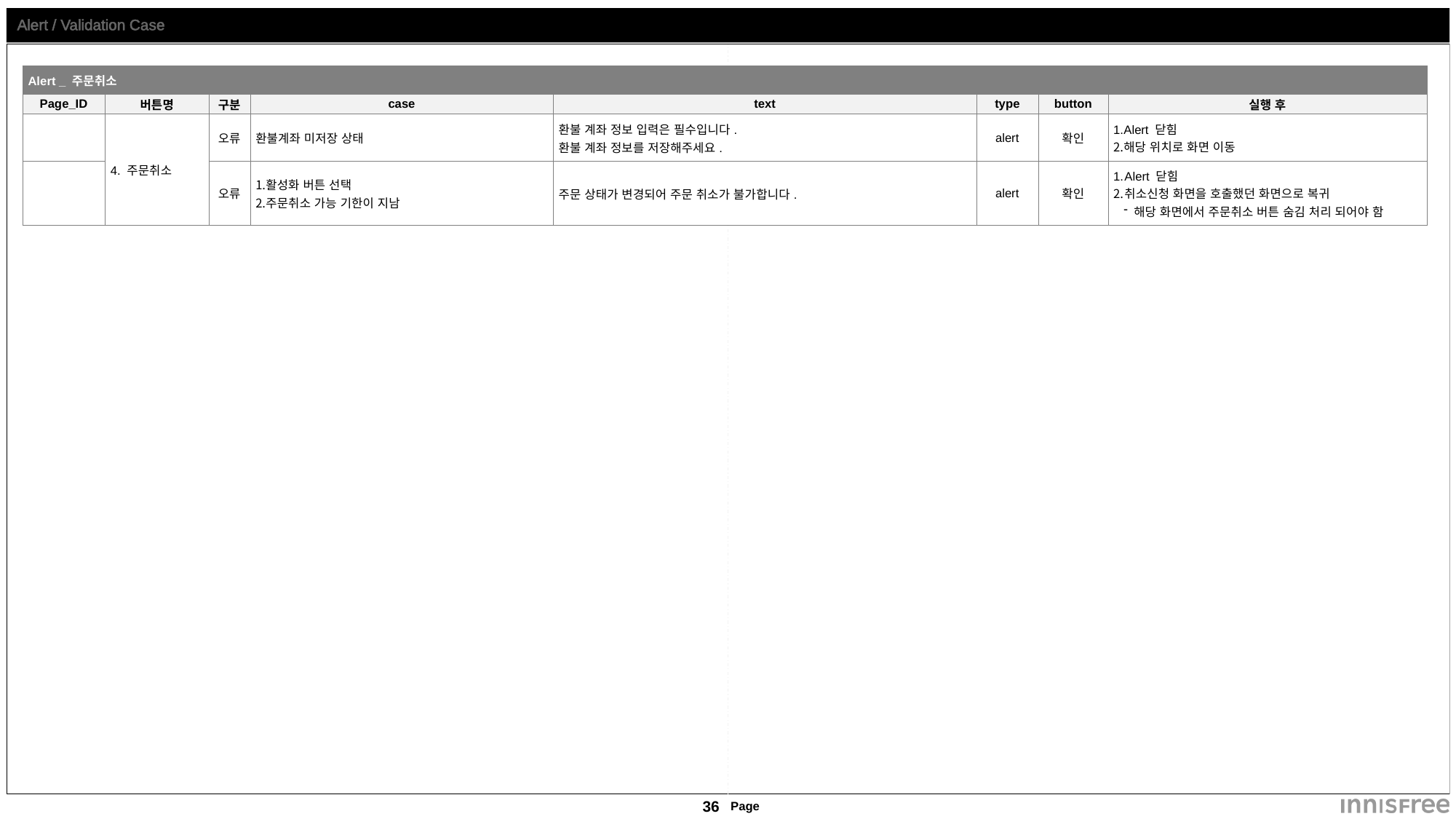

# Alert / Validation Case
| Alert \_ 주문취소 |  |  |  |  |  |  |  |
| --- | --- | --- | --- | --- | --- | --- | --- |
| Page\_ID | 버튼명 | 구분 | case | text | type | button | 실행 후 |
|  | 4. 주문취소 | 오류 | 환불계좌 미저장 상태 | 환불 계좌 정보 입력은 필수입니다. 환불 계좌 정보를 저장해주세요. | alert | 확인 | Alert 닫힘 해당 위치로 화면 이동 |
|  |  | 오류 | 활성화 버튼 선택 주문취소 가능 기한이 지남 | 주문 상태가 변경되어 주문 취소가 불가합니다. | alert | 확인 | Alert 닫힘 취소신청 화면을 호출했던 화면으로 복귀 해당 화면에서 주문취소 버튼 숨김 처리 되어야 함 |